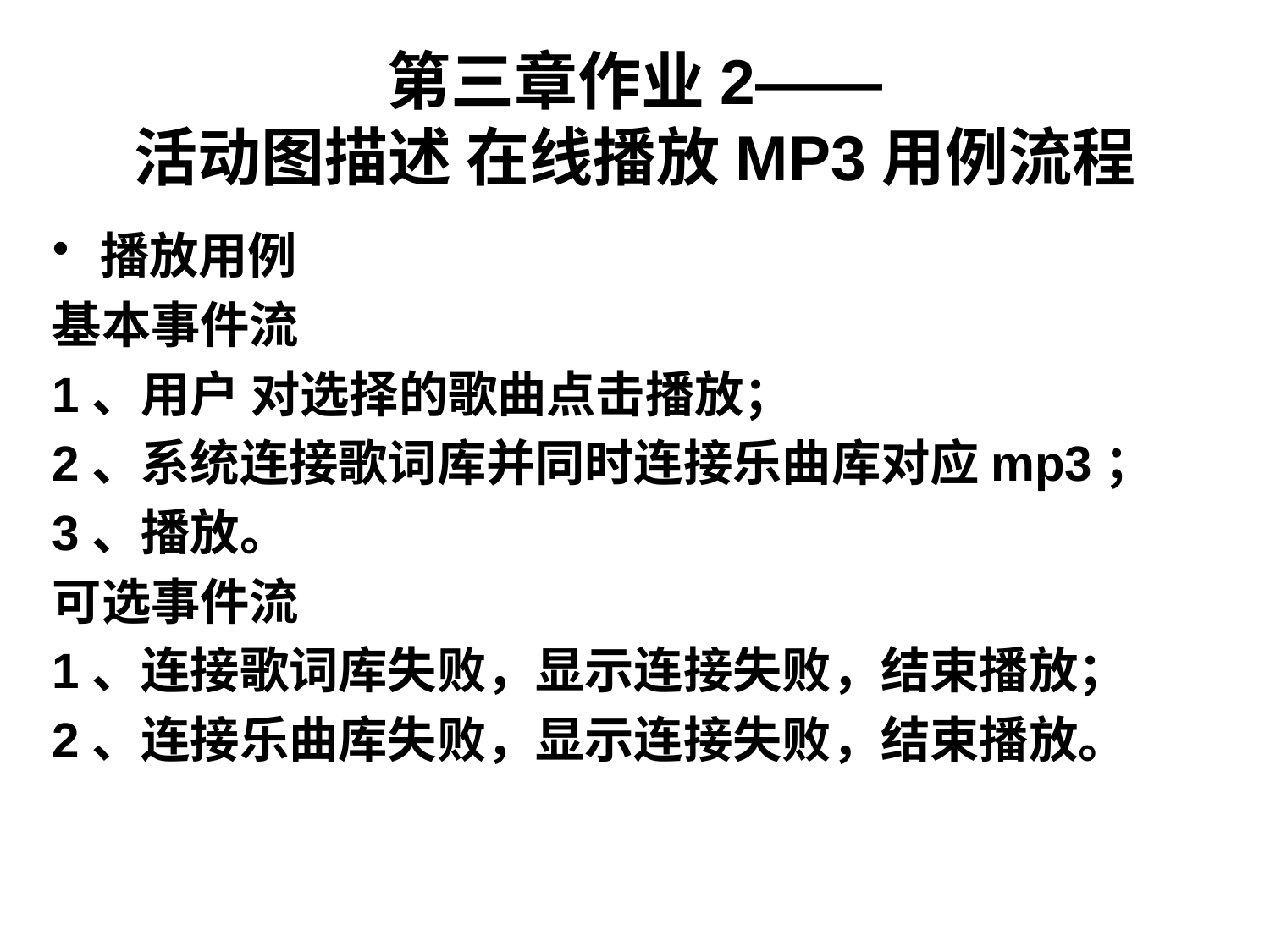

# 第三章作业2—— 活动图描述 在线播放MP3用例流程
播放用例
基本事件流
1、用户 对选择的歌曲点击播放；
2、系统连接歌词库并同时连接乐曲库对应mp3；
3、播放。
可选事件流
1、连接歌词库失败，显示连接失败，结束播放；
2、连接乐曲库失败，显示连接失败，结束播放。